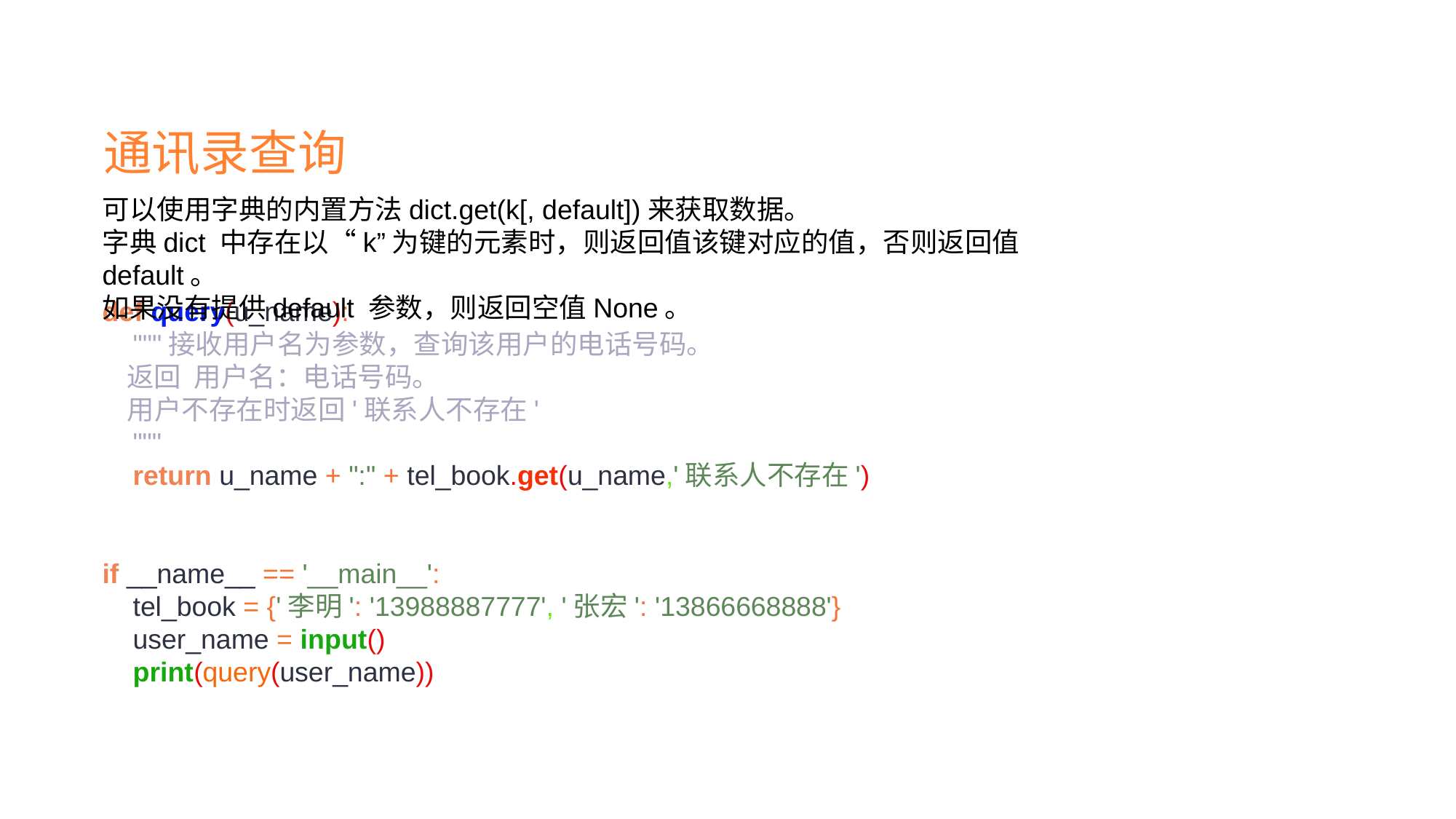

通讯录查询
可以使用字典的内置方法dict.get(k[, default])来获取数据。
字典dict 中存在以“k”为键的元素时，则返回值该键对应的值，否则返回值default。
如果没有提供default 参数，则返回空值None。
def query(u_name):
    """接收用户名为参数，查询该用户的电话号码。
    返回  用户名：电话号码。
    用户不存在时返回'联系人不存在'
    """
    return u_name + ":" + tel_book.get(u_name,'联系人不存在')
if __name__ == '__main__':
    tel_book = {'李明': '13988887777', '张宏': '13866668888'}
    user_name = input()
    print(query(user_name))